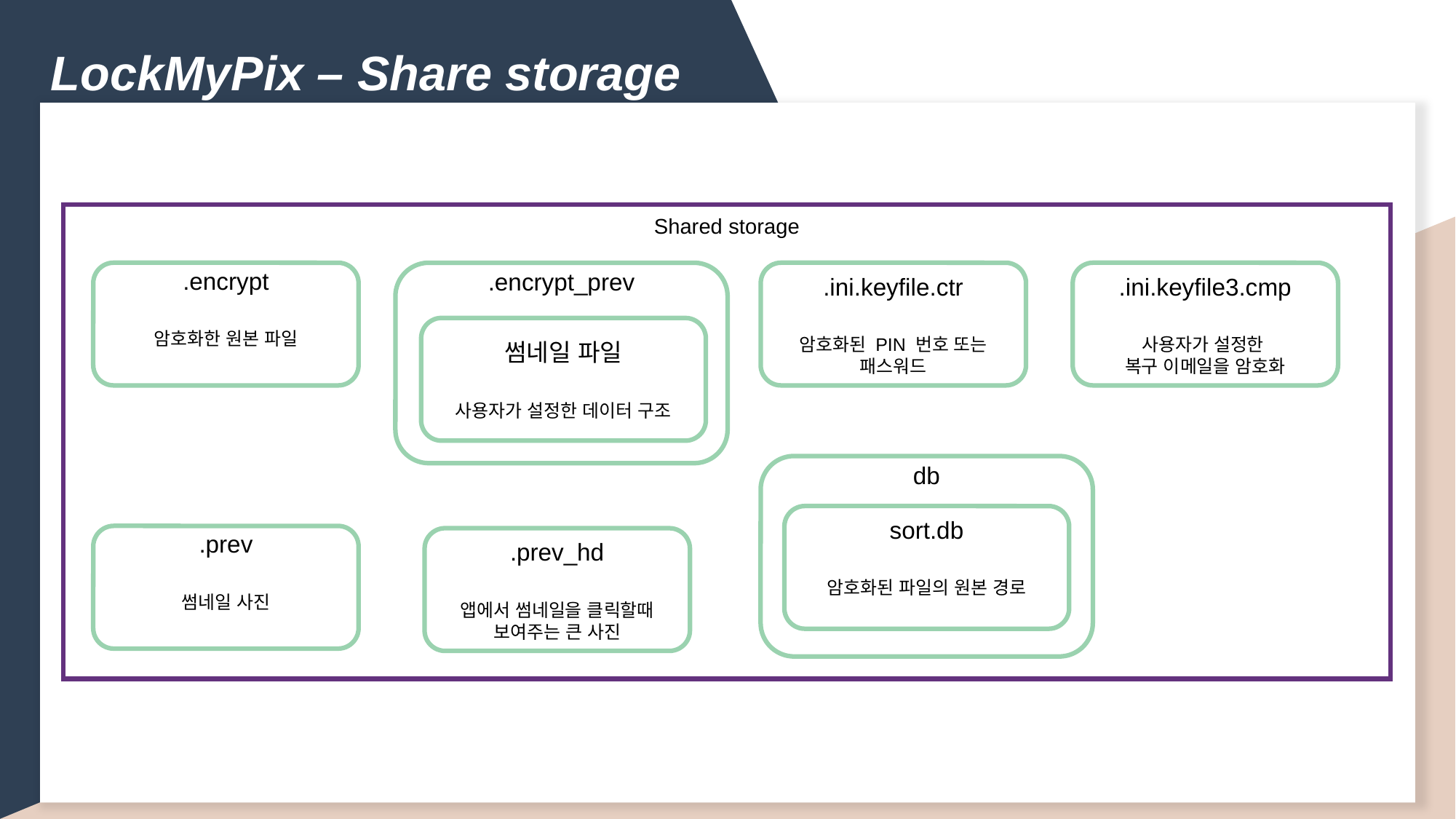

LockMyPix – Share storage
Shared storage

.encrypt

암호화한 원본 파일

.encrypt_prev

.ini.keyfile.ctr

암호화된 PIN 번호 또는 패스워드
.ini.keyfile3.cmp

사용자가 설정한
복구 이메일을 암호화
썸네일 파일

사용자가 설정한 데이터 구조
db

sort.db

암호화된 파일의 원본 경로

.prev

썸네일 사진

.prev_hd

앱에서 썸네일을 클릭할때 보여주는 큰 사진